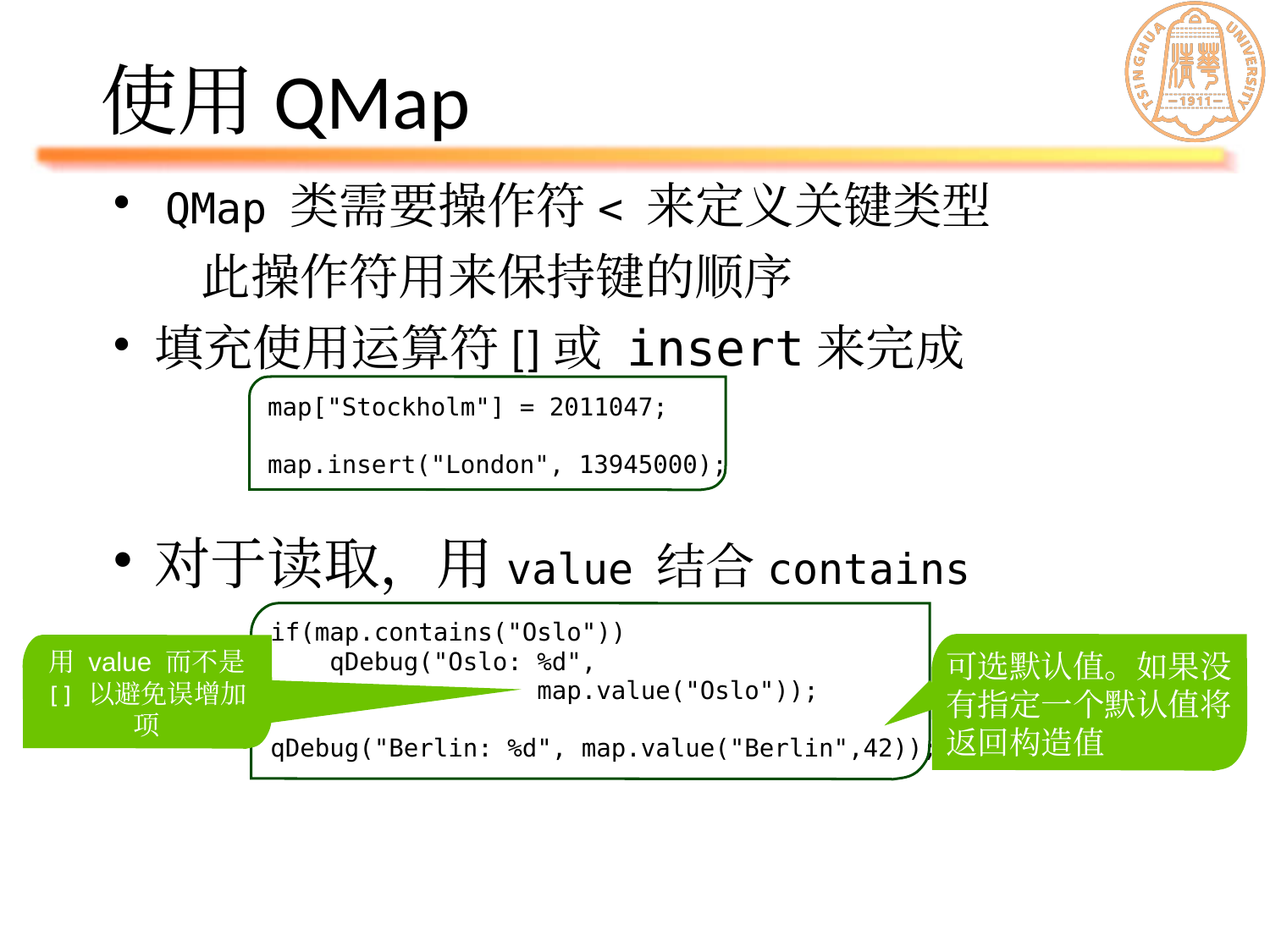

# 使用QMap
 QMap 类需要操作符< 来定义关键类型
      此操作符用来保持键的顺序
填充使用运算符[]或 insert来完成

对于读取，用value 结合contains

map["Stockholm"] = 2011047;

map.insert("London", 13945000);

if(map.contains("Oslo"))
    qDebug("Oslo: %d",
                  map.value("Oslo"));

qDebug("Berlin: %d", map.value("Berlin",42));

可选默认值。如果没有指定一个默认值将返回构造值

用 value 而不是 [] 以避免误增加项